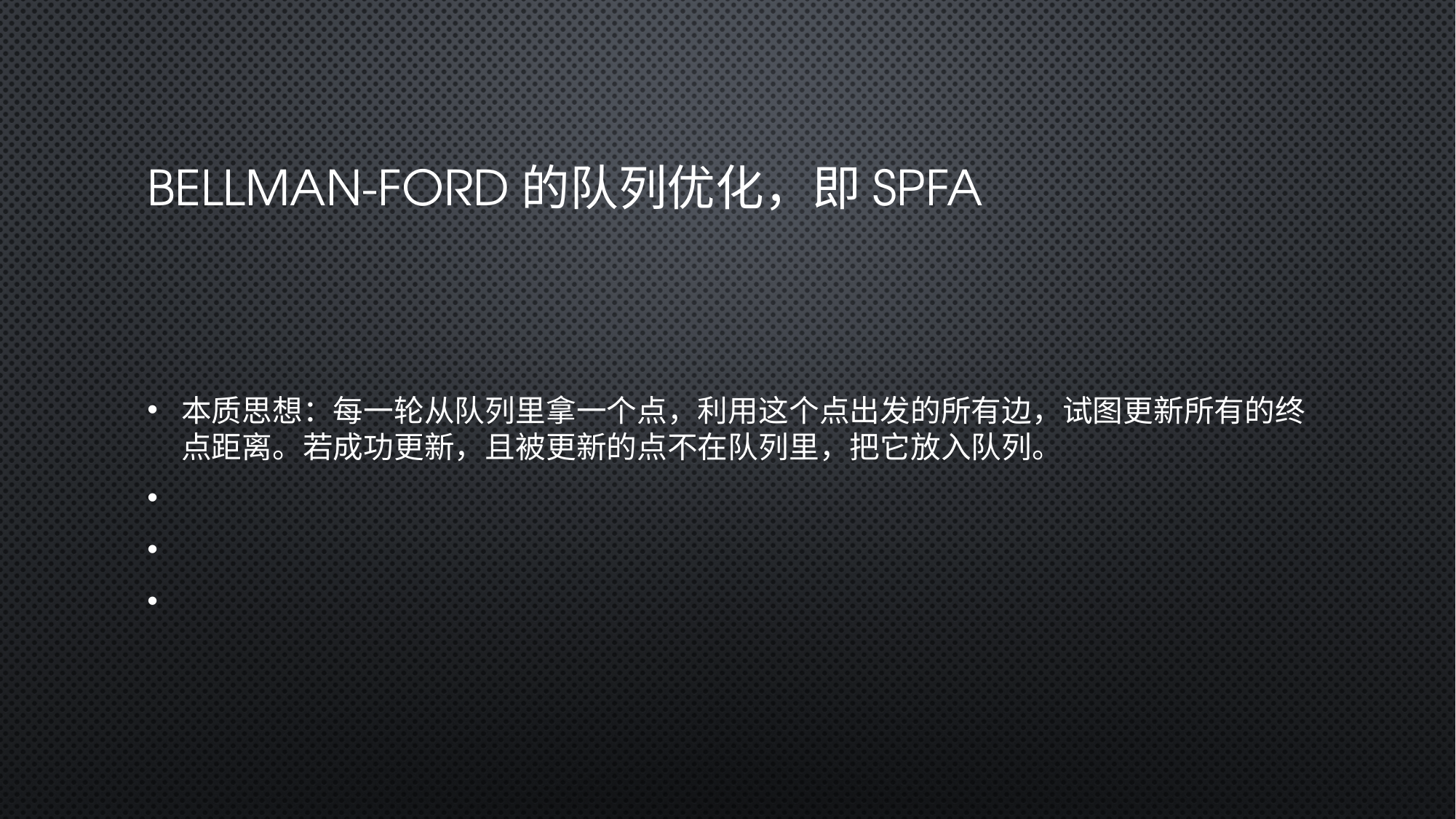

# Bellman-ford的队列优化，即SPFA
本质思想：每一轮从队列里拿一个点，利用这个点出发的所有边，试图更新所有的终点距离。若成功更新，且被更新的点不在队列里，把它放入队列。